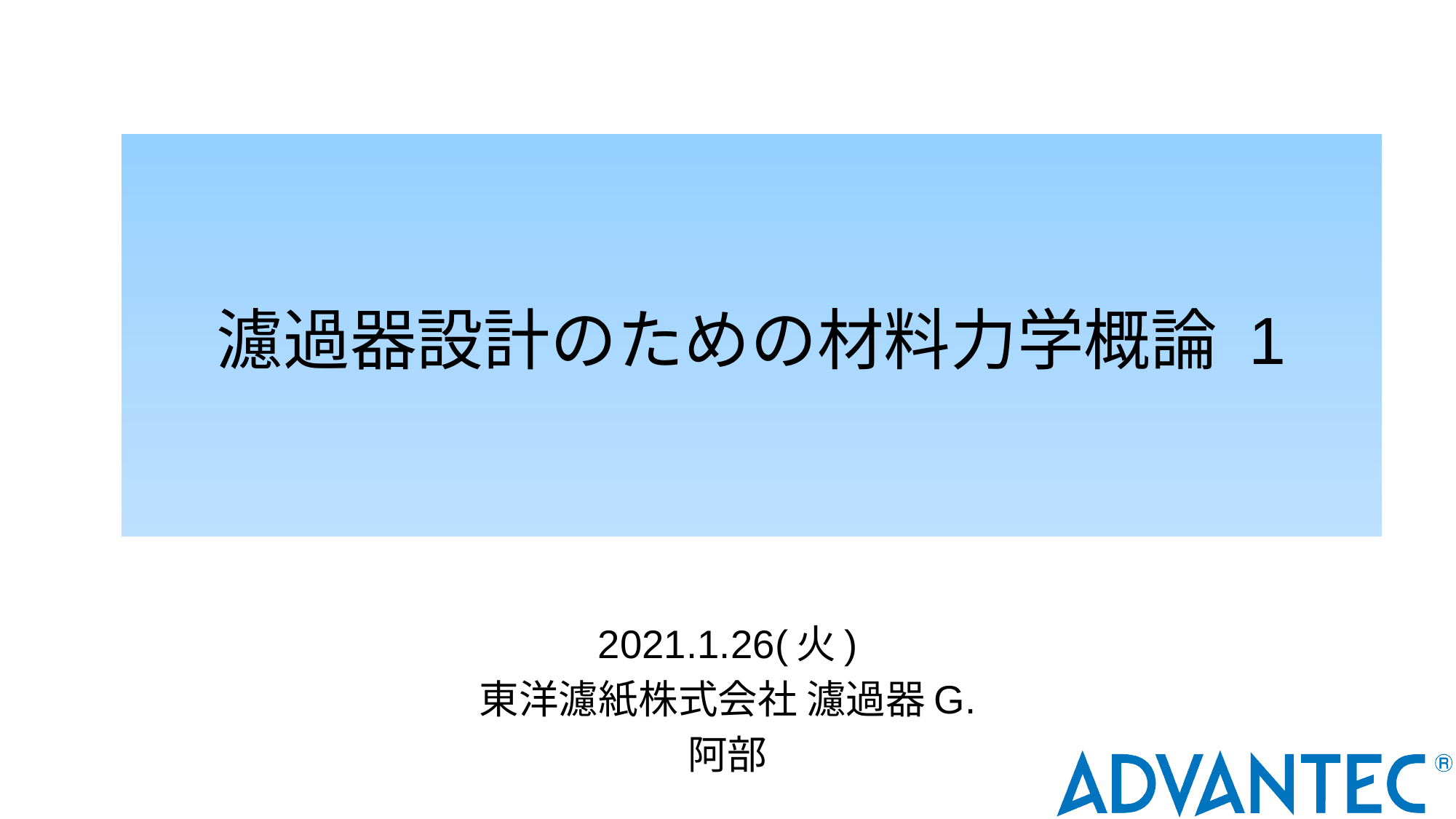

# 濾過器設計のための材料力学概論 1

2021.1.26(火)
東洋濾紙株式会社 濾過器G.
阿部